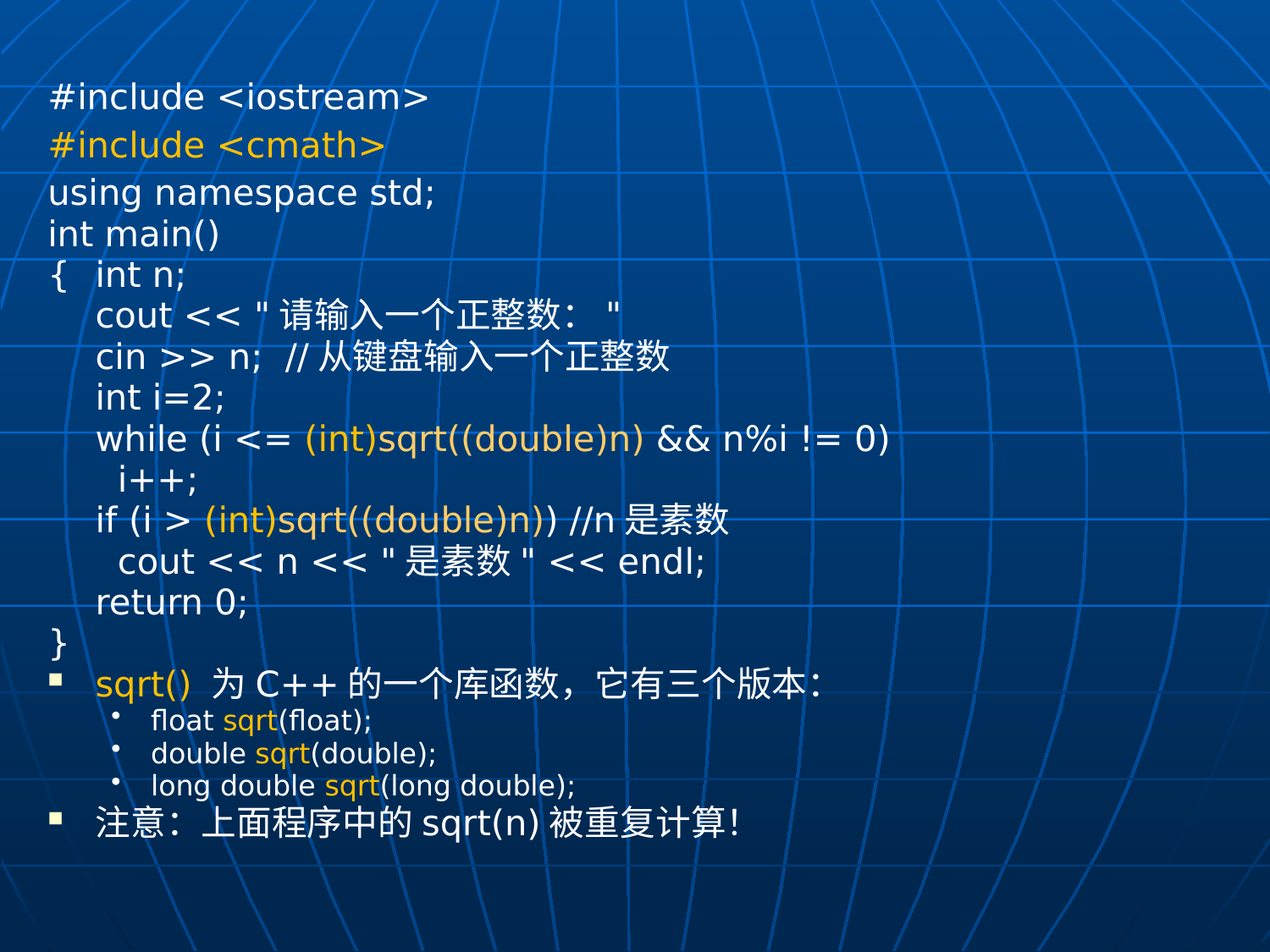

#include <iostream>
#include <cmath>
using namespace std;
int main()
{	int n;
	cout << "请输入一个正整数："
	cin >> n;  //从键盘输入一个正整数
	int i=2;
	while (i <= (int)sqrt((double)n) && n%i != 0)
	  i++;
	if (i > (int)sqrt((double)n)) //n是素数
	  cout << n << "是素数" << endl;
	return 0;
}
sqrt() 为C++的一个库函数，它有三个版本：
float sqrt(float);
double sqrt(double);
long double sqrt(long double);
注意：上面程序中的sqrt(n)被重复计算！